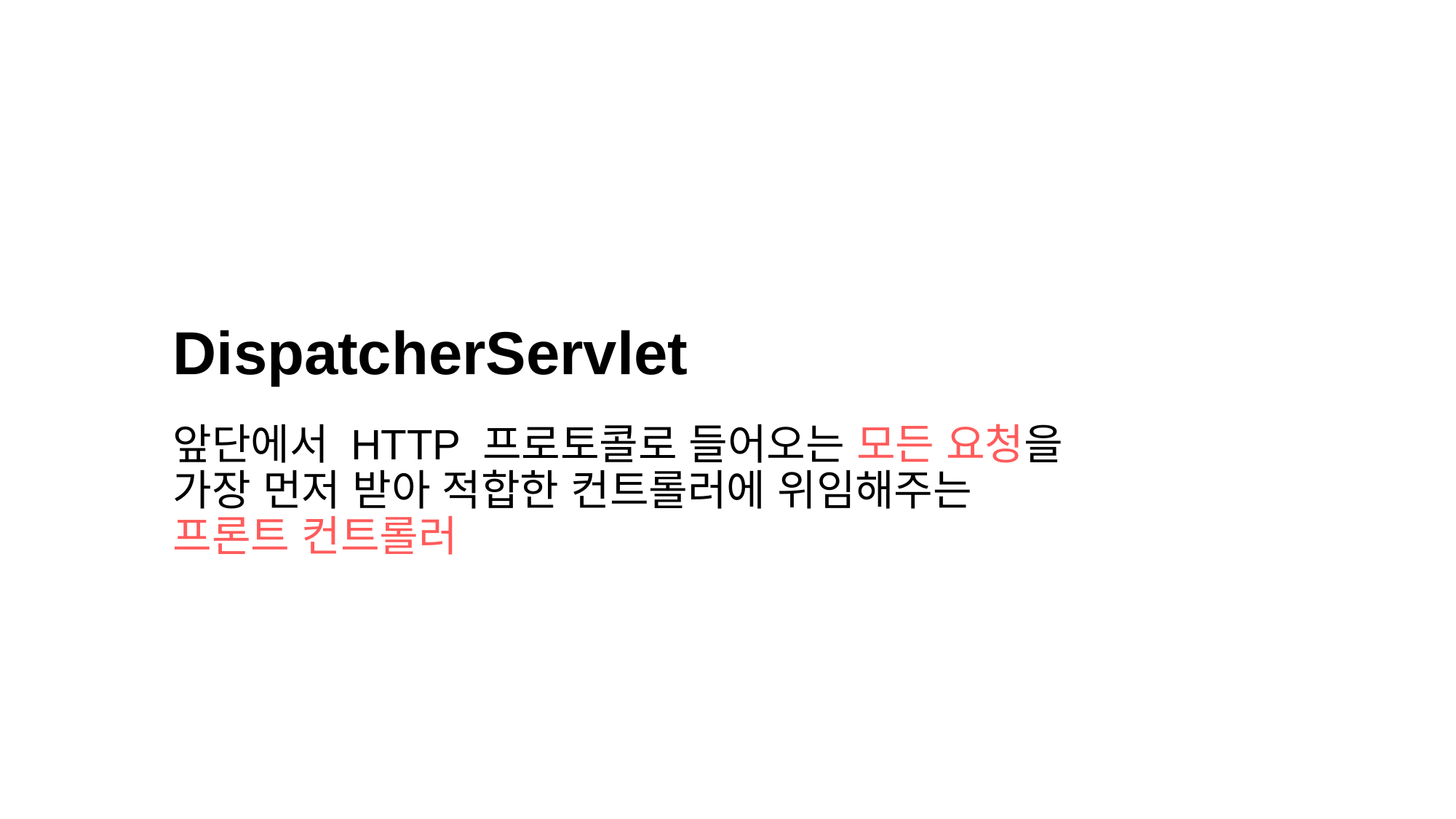

DispatcherServlet
앞단에서 HTTP 프로토콜로 들어오는 모든 요청을
가장 먼저 받아 적합한 컨트롤러에 위임해주는
프론트 컨트롤러